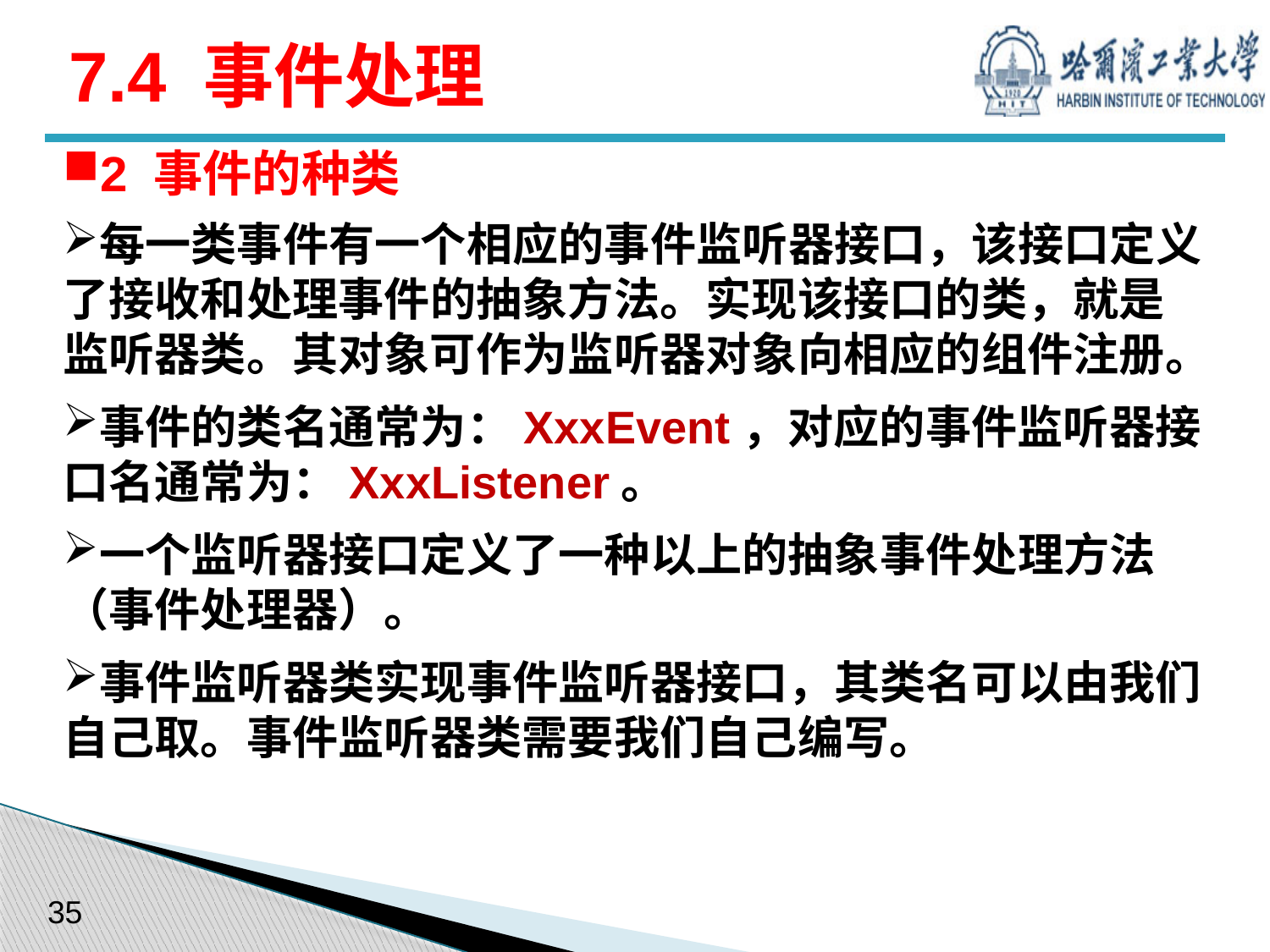

# 7.4 事件处理
2 事件的种类
每一类事件有一个相应的事件监听器接口，该接口定义了接收和处理事件的抽象方法。实现该接口的类，就是监听器类。其对象可作为监听器对象向相应的组件注册。
事件的类名通常为：XxxEvent，对应的事件监听器接口名通常为：XxxListener。
一个监听器接口定义了一种以上的抽象事件处理方法（事件处理器）。
事件监听器类实现事件监听器接口，其类名可以由我们自己取。事件监听器类需要我们自己编写。